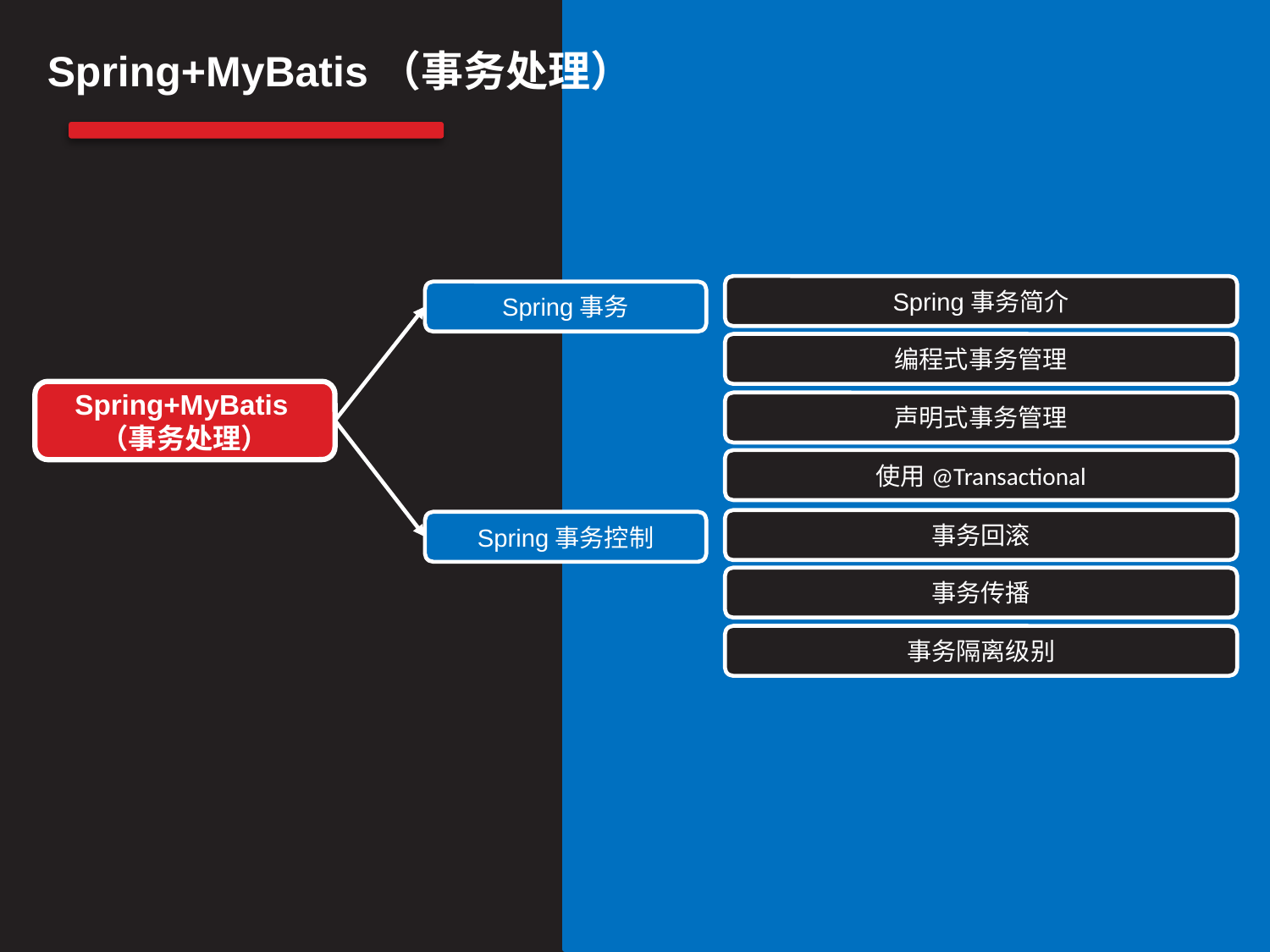

Spring+MyBatis（事务处理）

Spring事务简介
Spring事务
编程式事务管理
Spring+MyBatis（事务处理）
声明式事务管理
使用@Transactional
事务回滚
Spring事务控制
事务传播
事务隔离级别